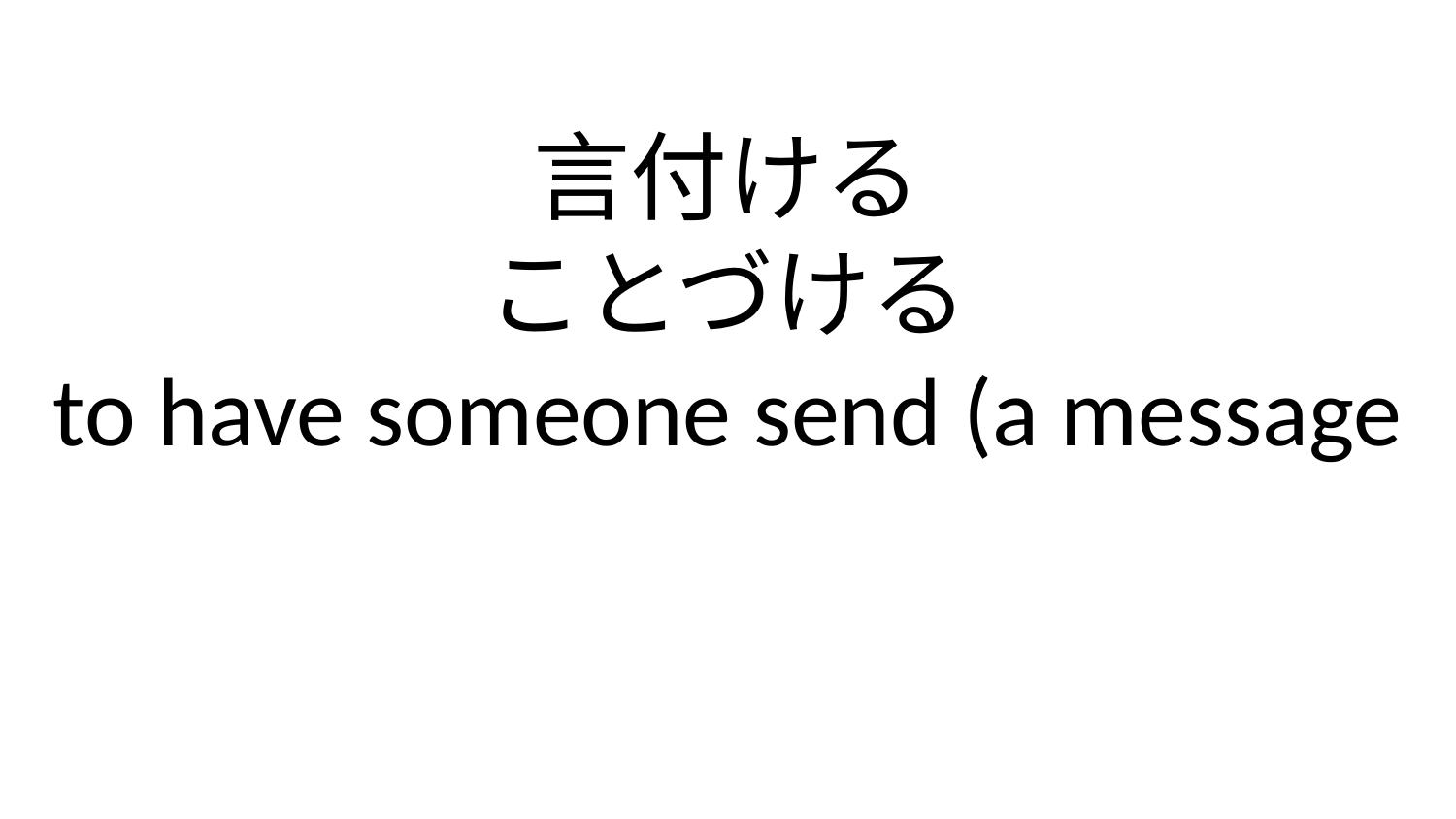

言付ける
ことづける
to have someone send (a message